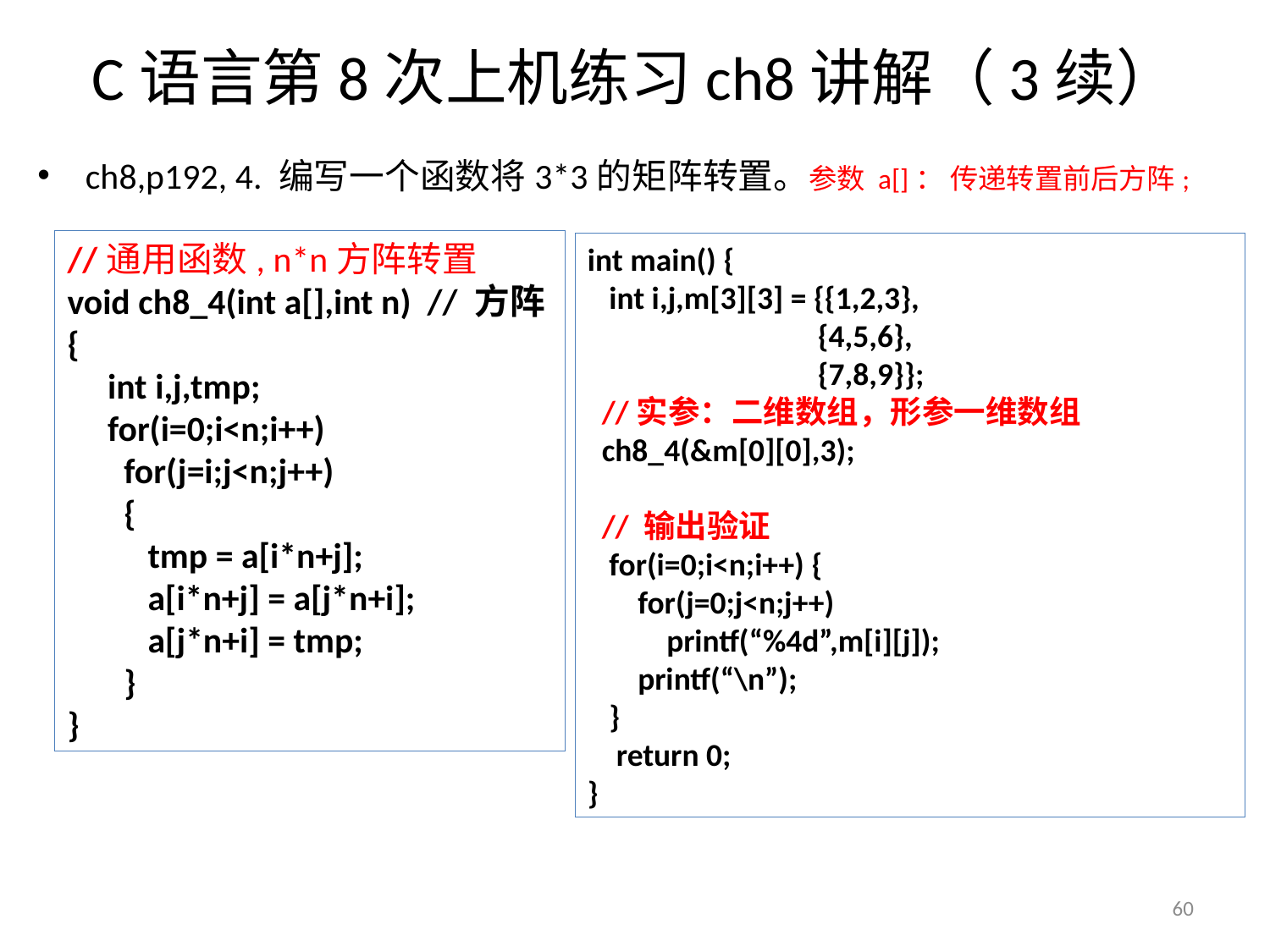

# C语言第8次上机练习ch8讲解（3续）
ch8,p192, 4. 编写一个函数将3*3的矩阵转置。参数 a[]： 传递转置前后方阵;
//通用函数, n*n方阵转置
void ch8_4(int a[],int n)  // 方阵
{
     int i,j,tmp;
     for(i=0;i<n;i++)
       for(j=i;j<n;j++)
       {
          tmp = a[i*n+j];
          a[i*n+j] = a[j*n+i];
          a[j*n+i] = tmp;
       }
}
int main() {
   int i,j,m[3][3] = {{1,2,3},
                                {4,5,6},
                                {7,8,9}};
  //实参：二维数组，形参一维数组
  ch8_4(&m[0][0],3);

  // 输出验证
   for(i=0;i<n;i++) {
       for(j=0;j<n;j++)
           printf(“%4d”,m[i][j]);
       printf(“\n”);
   }
    return 0;
}
60